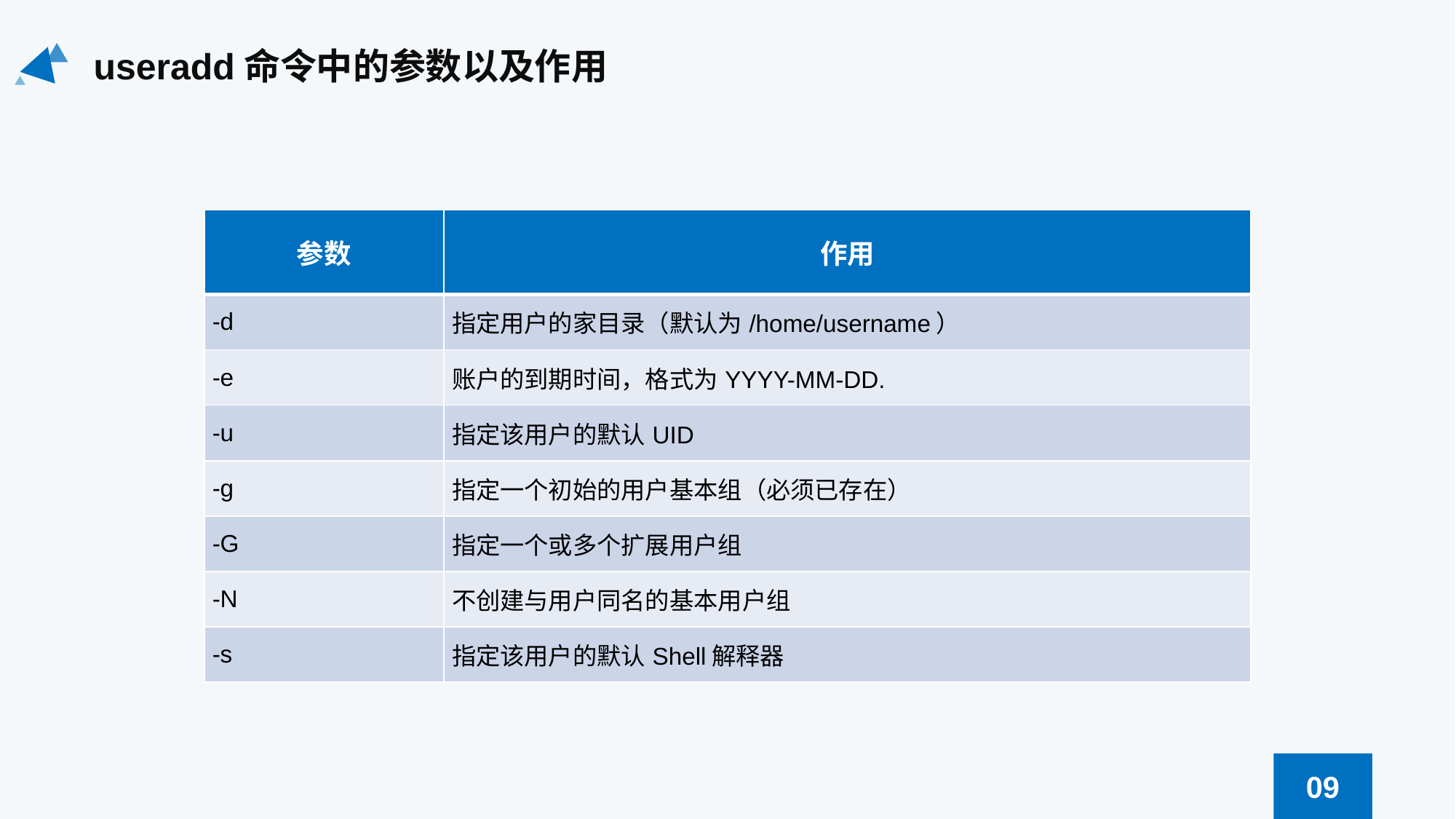

useradd命令中的参数以及作用

| 参数 | 作用 |
| --- | --- |
| -d | 指定用户的家目录（默认为/home/username） |
| -e | 账户的到期时间，格式为YYYY-MM-DD. |
| -u | 指定该用户的默认UID |
| -g | 指定一个初始的用户基本组（必须已存在） |
| -G | 指定一个或多个扩展用户组 |
| -N | 不创建与用户同名的基本用户组 |
| -s | 指定该用户的默认Shell解释器 |

09